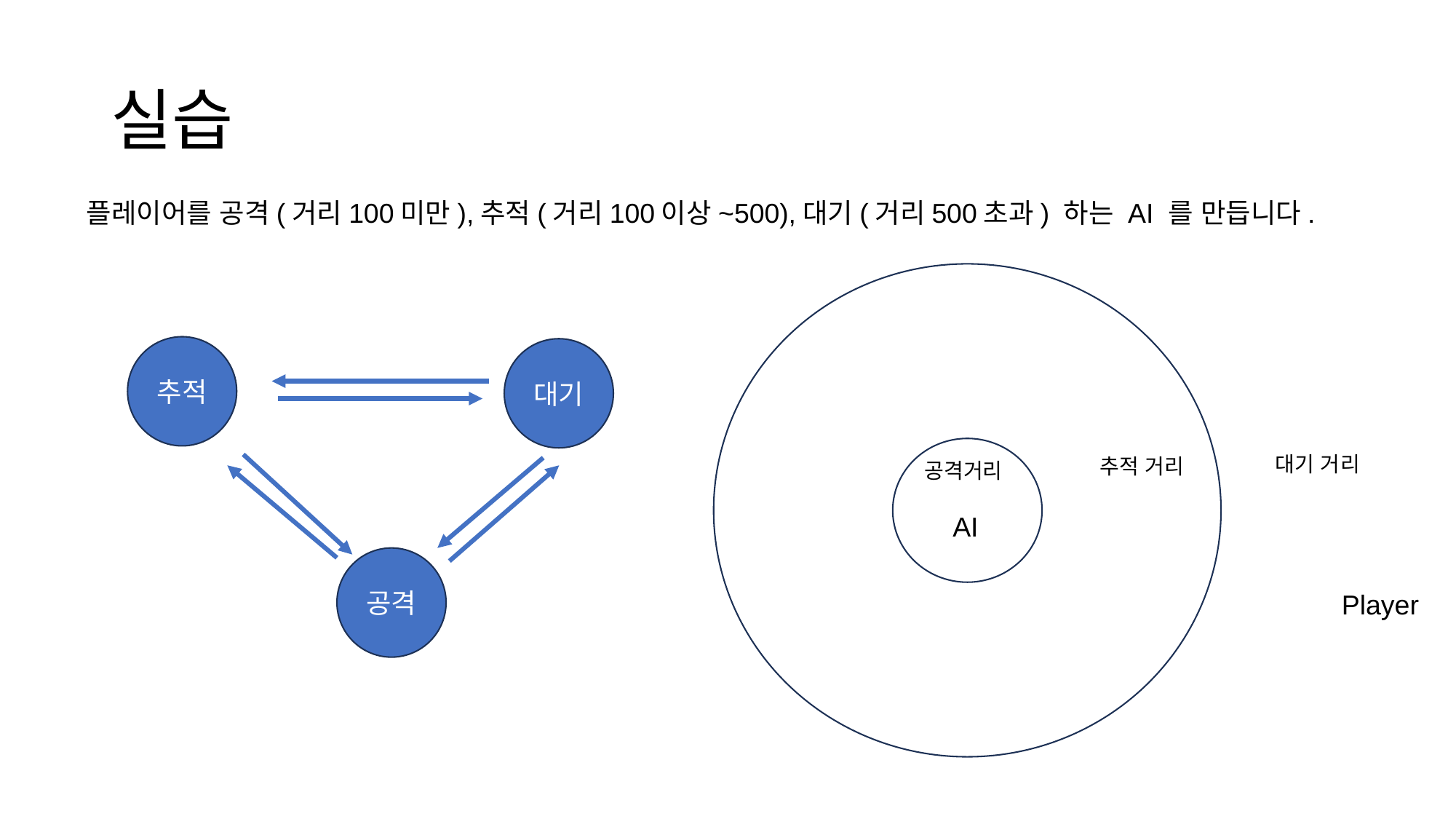

# 실습
플레이어를 공격(거리100미만),추적(거리100이상~500),대기(거리500초과) 하는 AI 를 만듭니다.

추적
대기

대기 거리
추적 거리
공격거리
AI
공격
Player